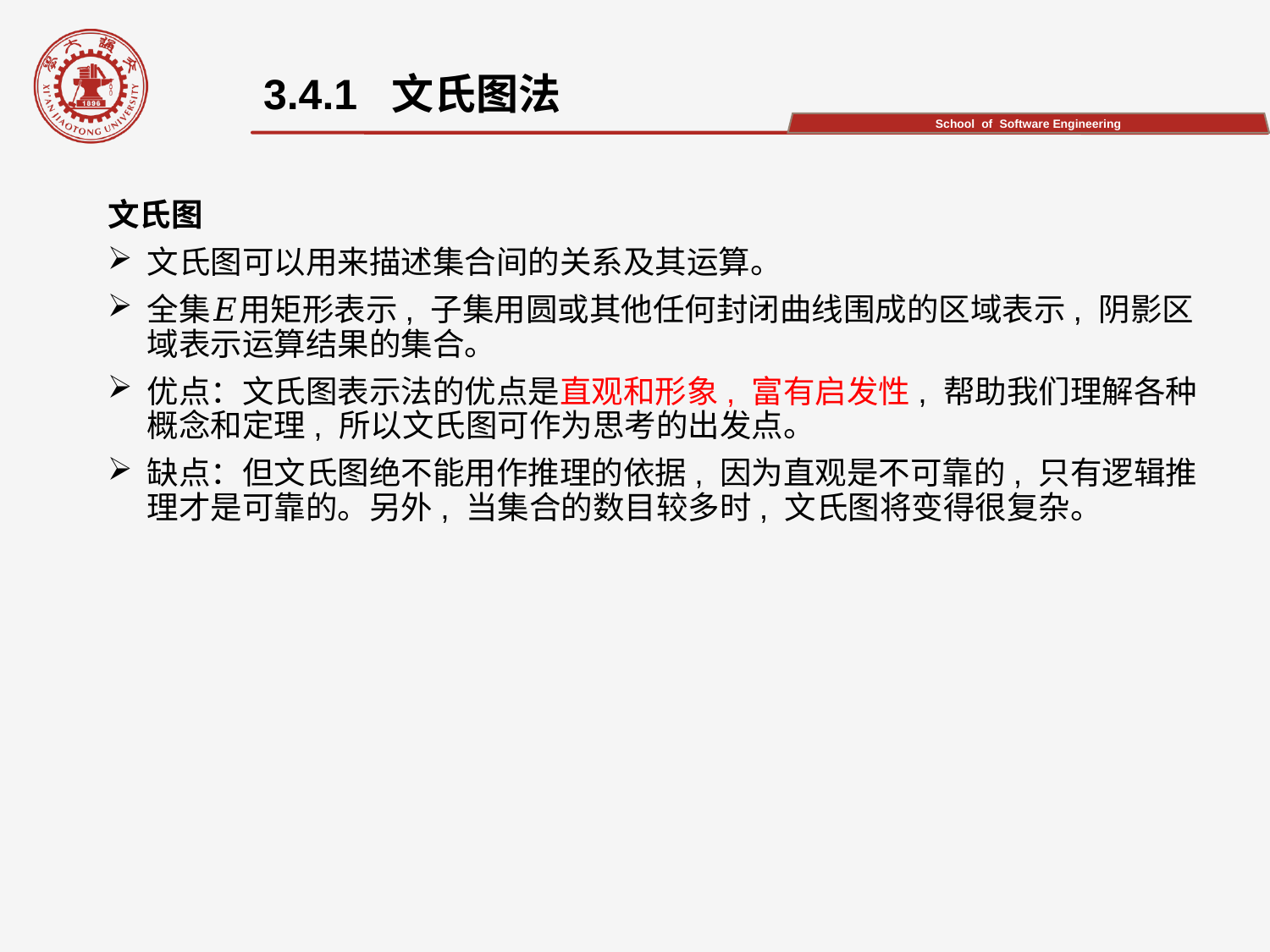

3.4.1  文氏图法
文氏图
文氏图可以用来描述集合间的关系及其运算。
全集𝐸用矩形表示, 子集用圆或其他任何封闭曲线围成的区域表示, 阴影区域表示运算结果的集合。
优点：文氏图表示法的优点是直观和形象, 富有启发性, 帮助我们理解各种概念和定理, 所以文氏图可作为思考的出发点。
缺点：但文氏图绝不能用作推理的依据, 因为直观是不可靠的, 只有逻辑推理才是可靠的。另外, 当集合的数目较多时, 文氏图将变得很复杂。